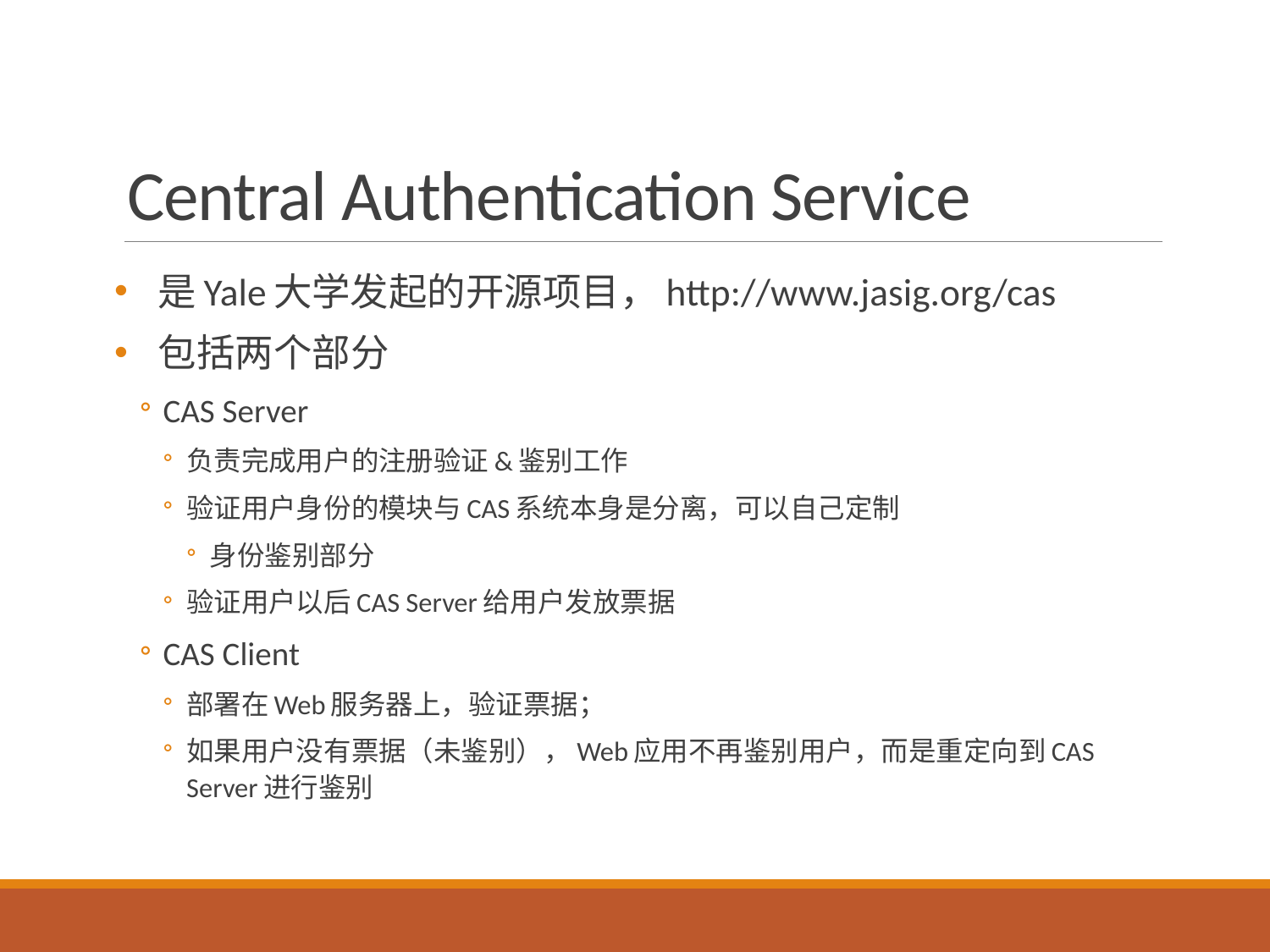

# Central Authentication Service
是Yale大学发起的开源项目，http://www.jasig.org/cas
包括两个部分
CAS Server
负责完成用户的注册验证&鉴别工作
验证用户身份的模块与CAS系统本身是分离，可以自己定制
身份鉴别部分
验证用户以后CAS Server给用户发放票据
CAS Client
部署在Web服务器上，验证票据；
如果用户没有票据（未鉴别），Web应用不再鉴别用户，而是重定向到CAS Server进行鉴别